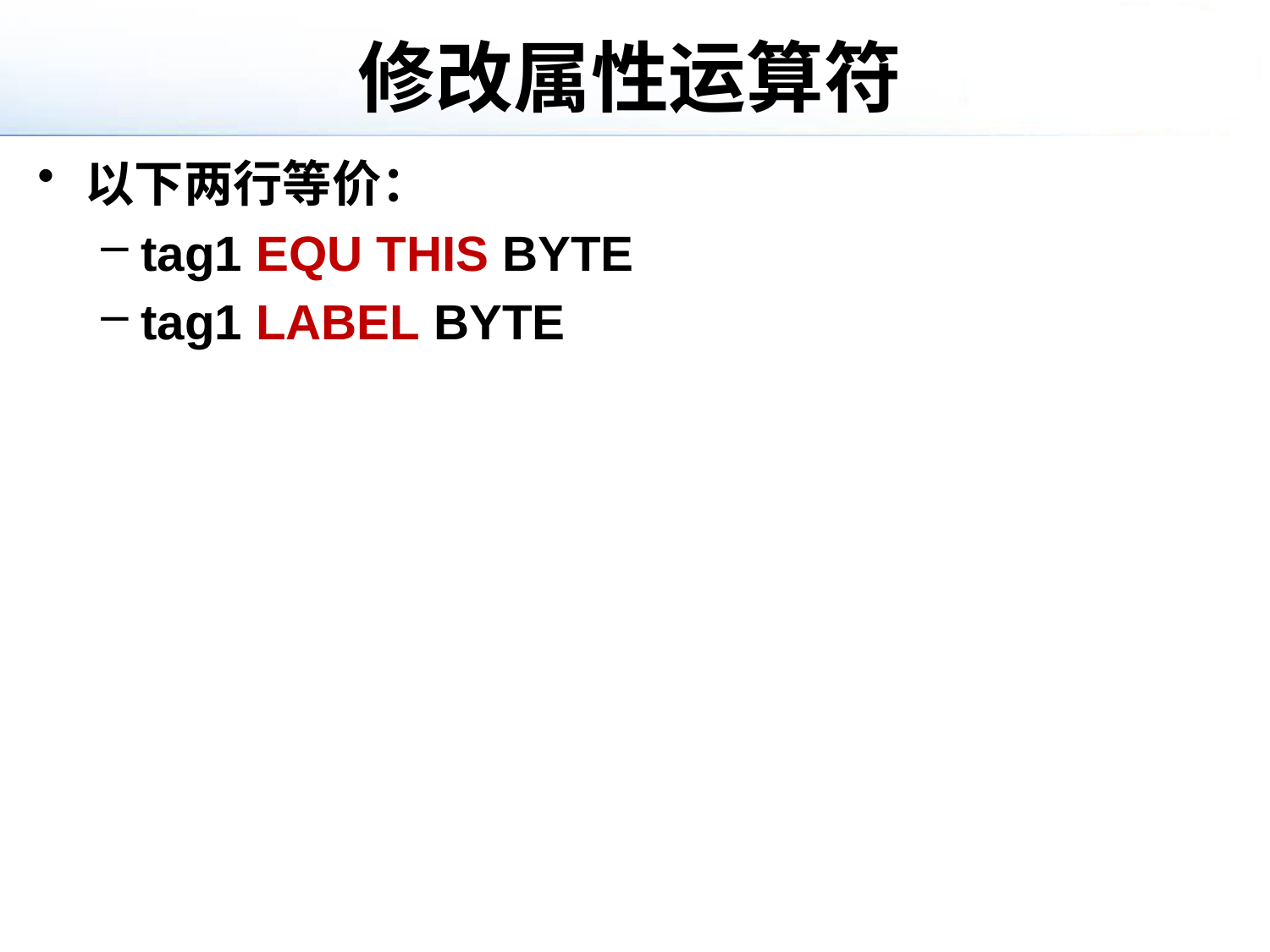

# 修改属性运算符
以下两行等价：
tag1 EQU THIS BYTE
tag1 LABEL BYTE